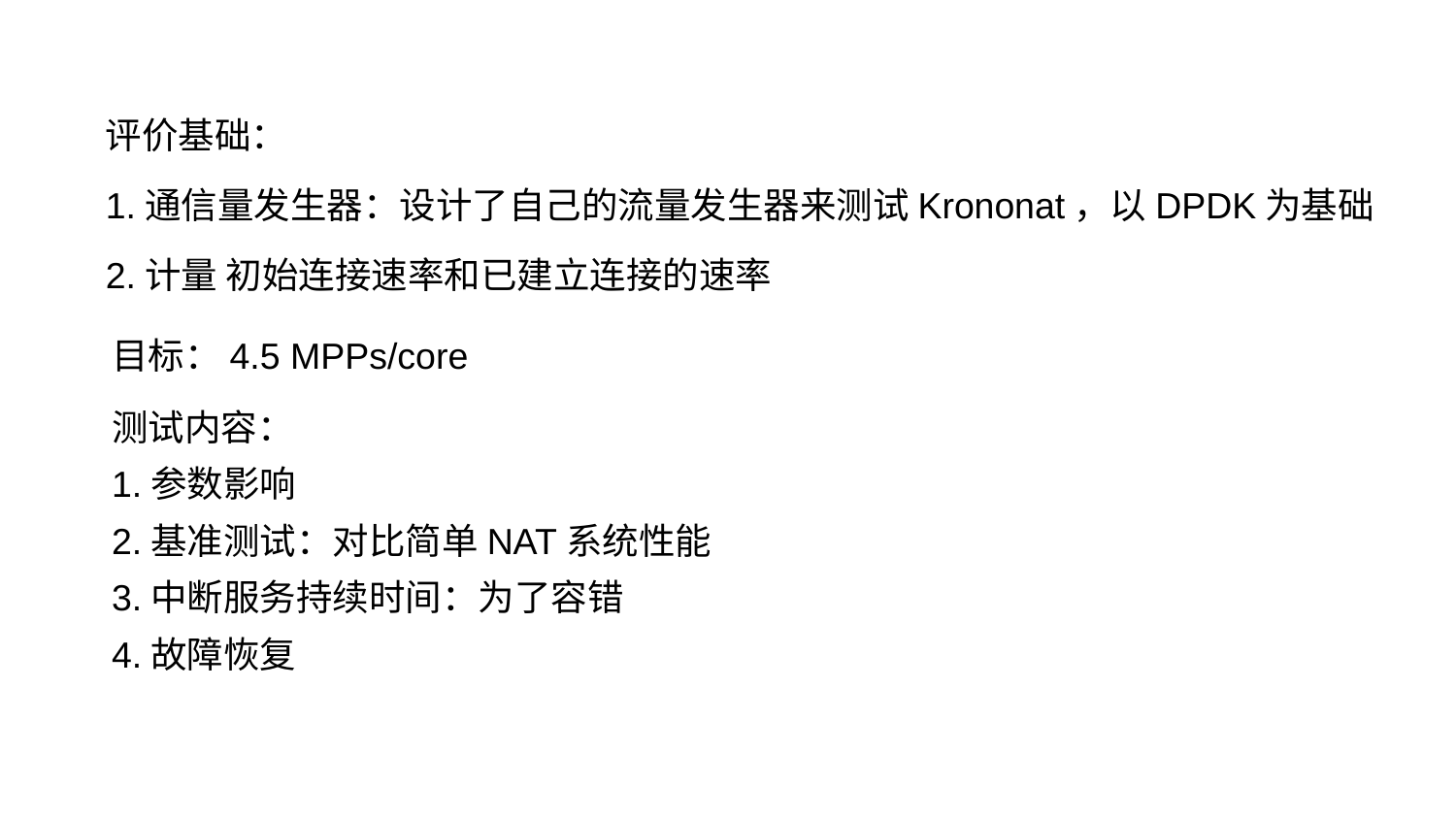

评价基础：
1.通信量发生器：设计了自己的流量发生器来测试Krononat，以DPDK为基础
2.计量 初始连接速率和已建立连接的速率
目标：4.5 MPPs/core
测试内容：
1.参数影响
2.基准测试：对比简单NAT系统性能
3.中断服务持续时间：为了容错
4.故障恢复